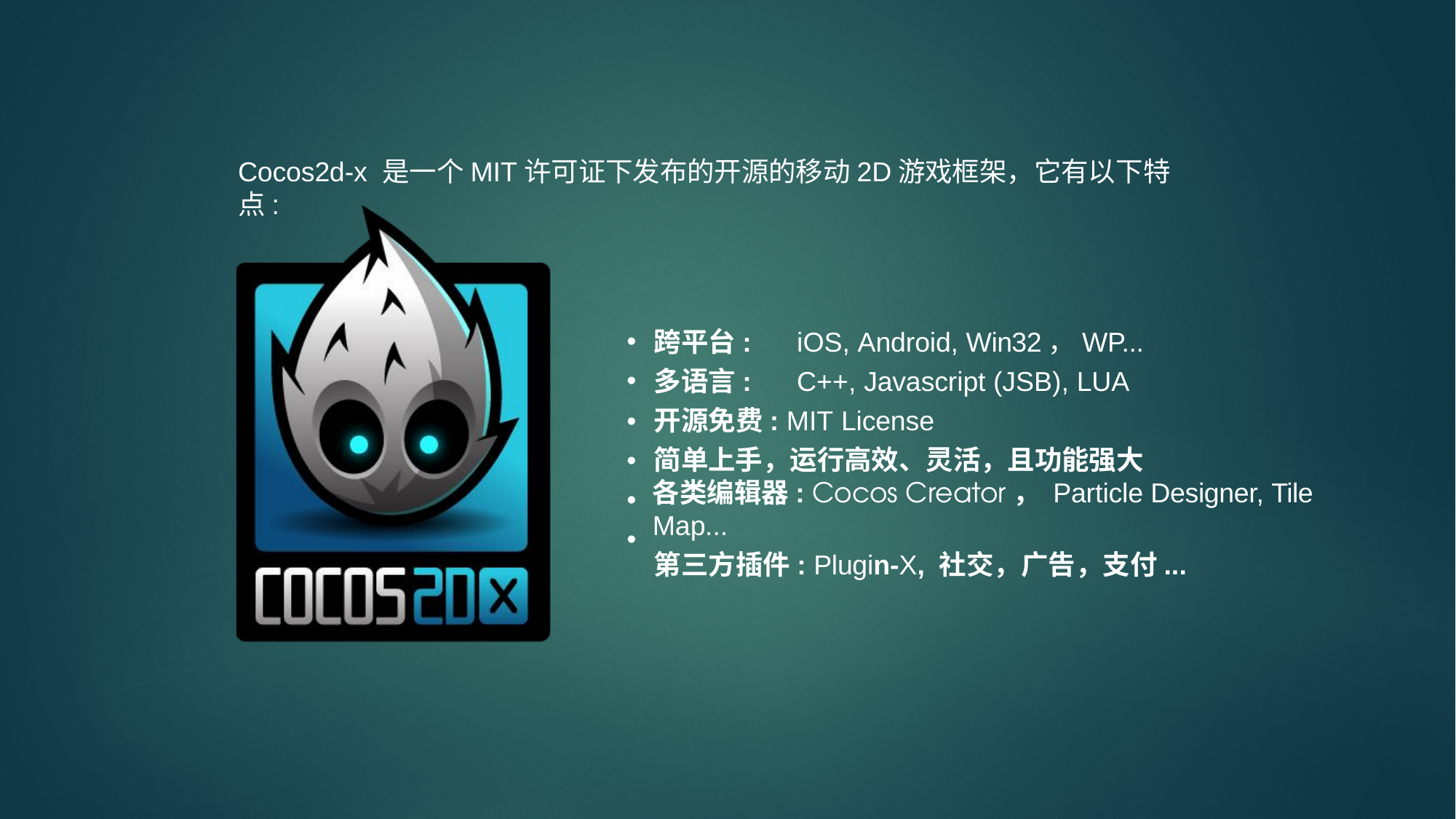

# Cocos2d-x 是一个MIT许可证下发布的开源的移动2D游戏框架，它有以下特点:

跨平台:	iOS, Android, Win32，WP...
多语言:	C++, Javascript (JSB), LUA
•
•
•
•
开源免费: MIT License
简单上手，运行高效、灵活，且功能强大
各类编辑器: Cocos Creator， Particle Designer, Tile Map...
第三方插件: Plugin-X, 社交，广告，支付...